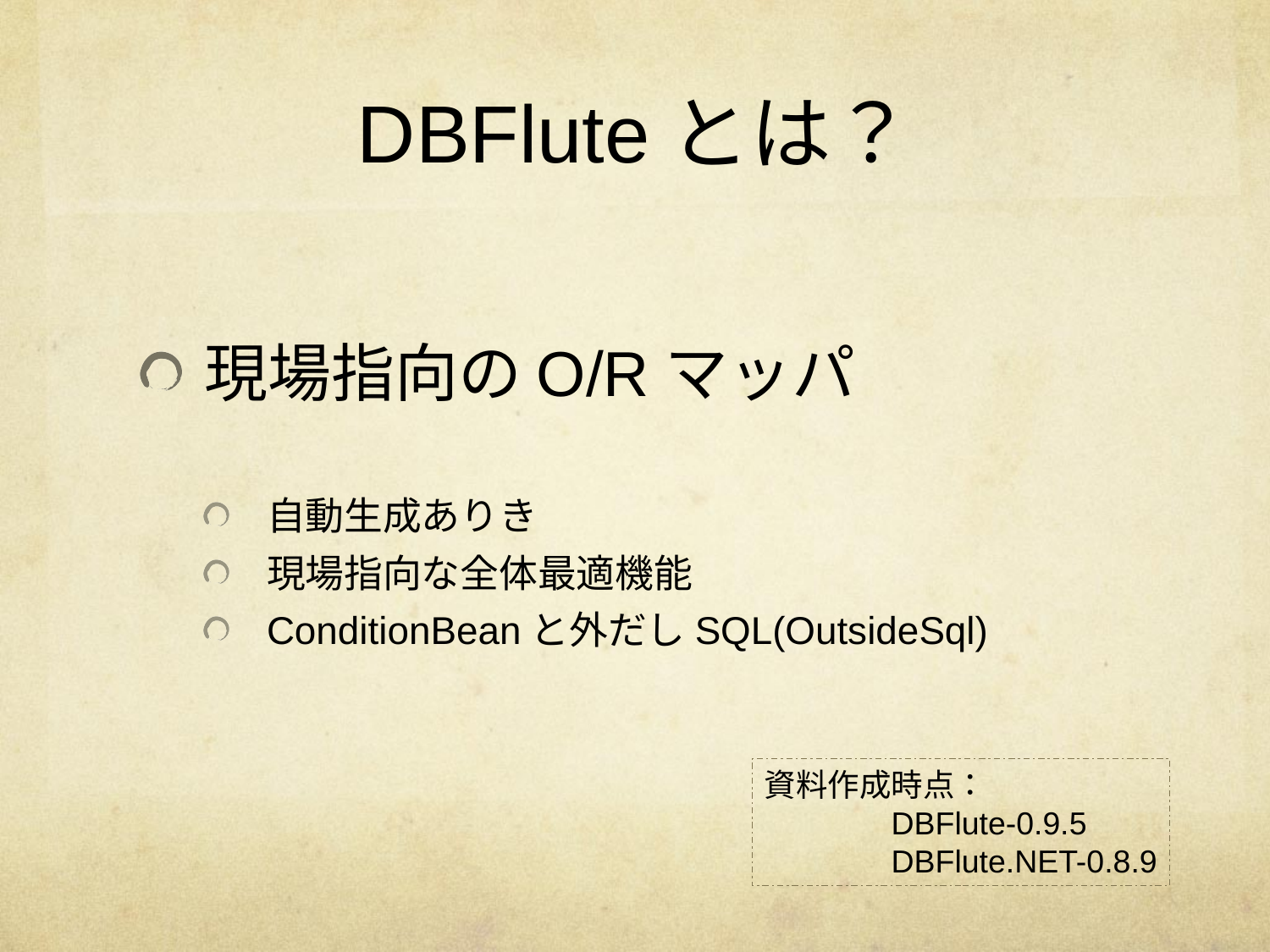

# DBFluteとは？

現場指向のO/Rマッパ

自動生成ありき
現場指向な全体最適機能
ConditionBeanと外だしSQL(OutsideSql)
資料作成時点：
	DBFlute-0.9.5
	DBFlute.NET-0.8.9